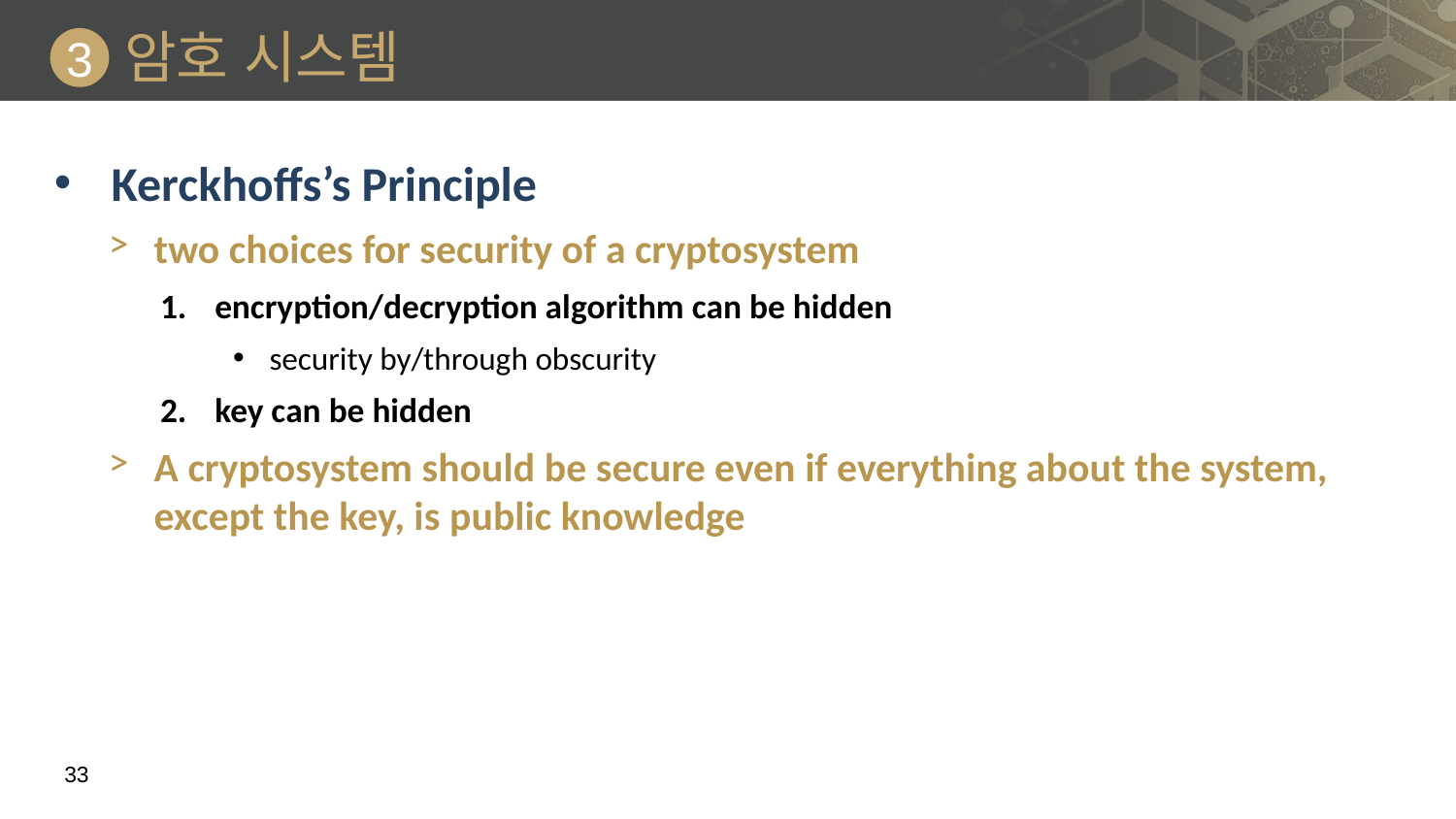

# 암호 시스템
3
Kerckhoffs’s Principle
two choices for security of a cryptosystem
encryption/decryption algorithm can be hidden
security by/through obscurity
key can be hidden
A cryptosystem should be secure even if everything about the system, except the key, is public knowledge

33